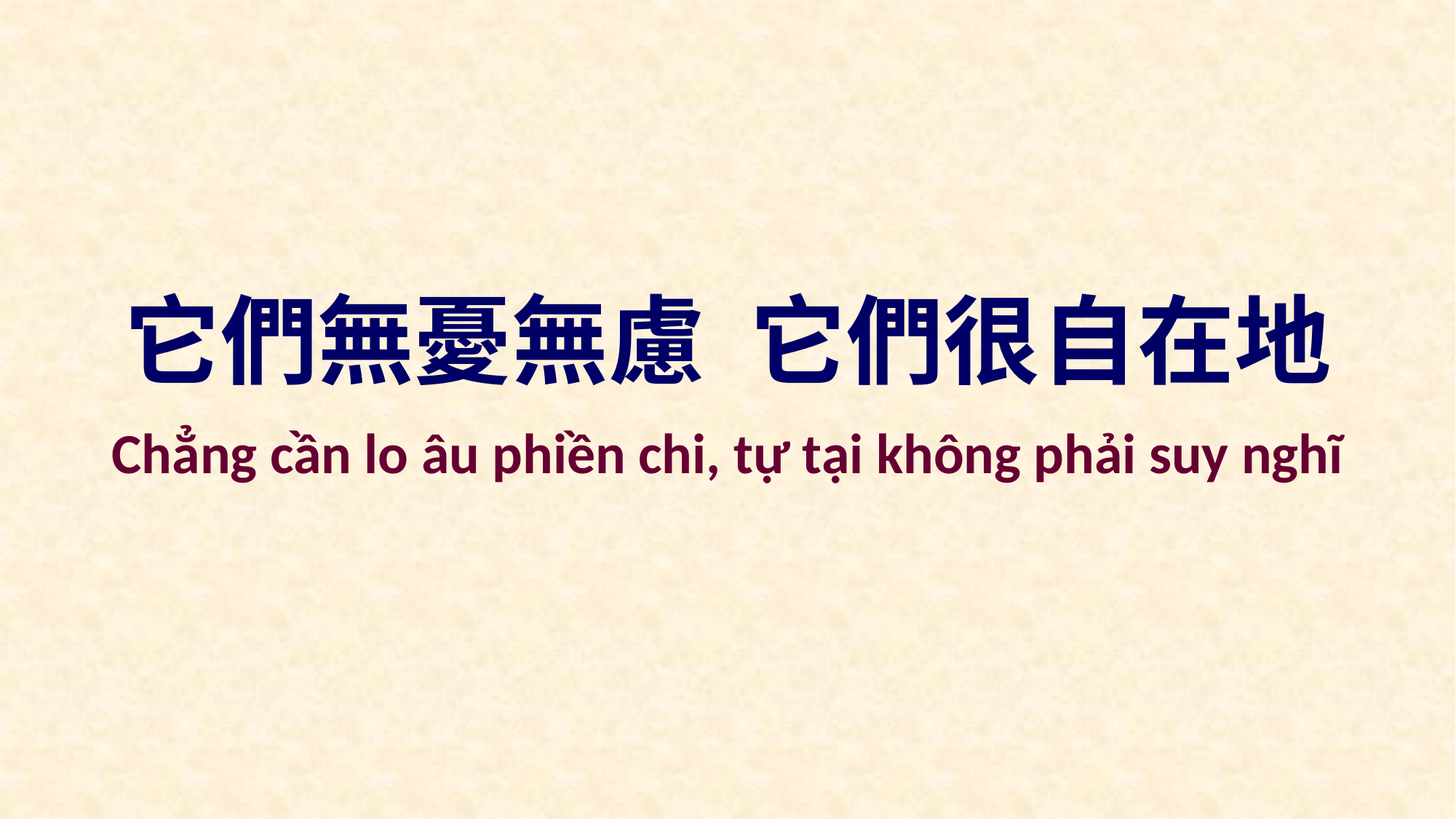

它們無憂無慮  它們很自在地
Chẳng cần lo âu phiền chi, tự tại không phải suy nghĩ